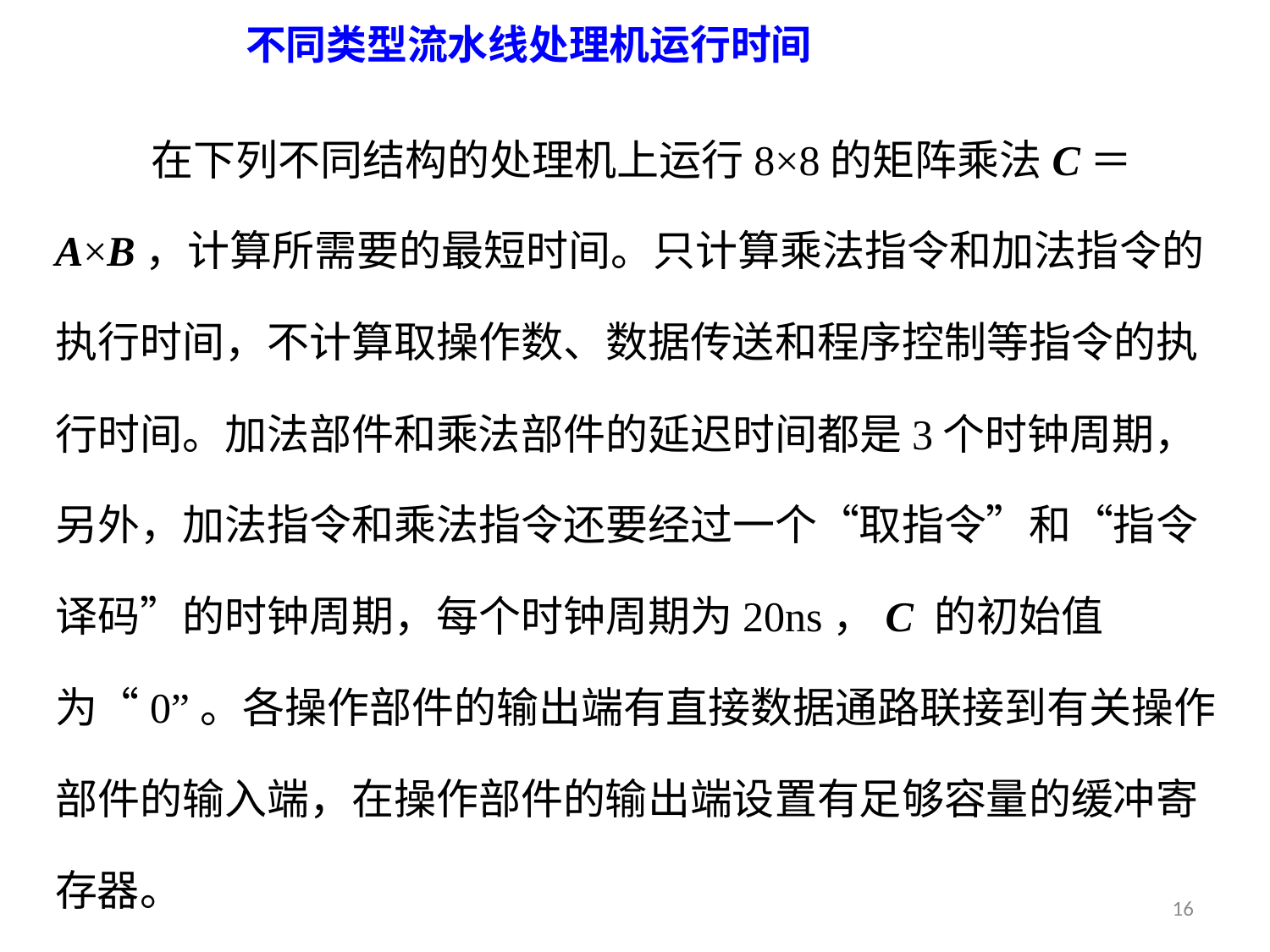

不同类型流水线处理机运行时间
         在下列不同结构的处理机上运行8×8的矩阵乘法C＝A×B，计算所需要的最短时间。只计算乘法指令和加法指令的执行时间，不计算取操作数、数据传送和程序控制等指令的执行时间。加法部件和乘法部件的延迟时间都是3个时钟周期，另外，加法指令和乘法指令还要经过一个“取指令”和“指令译码”的时钟周期，每个时钟周期为20ns，C 的初始值为“0”。各操作部件的输出端有直接数据通路联接到有关操作部件的输入端，在操作部件的输出端设置有足够容量的缓冲寄存器。
16